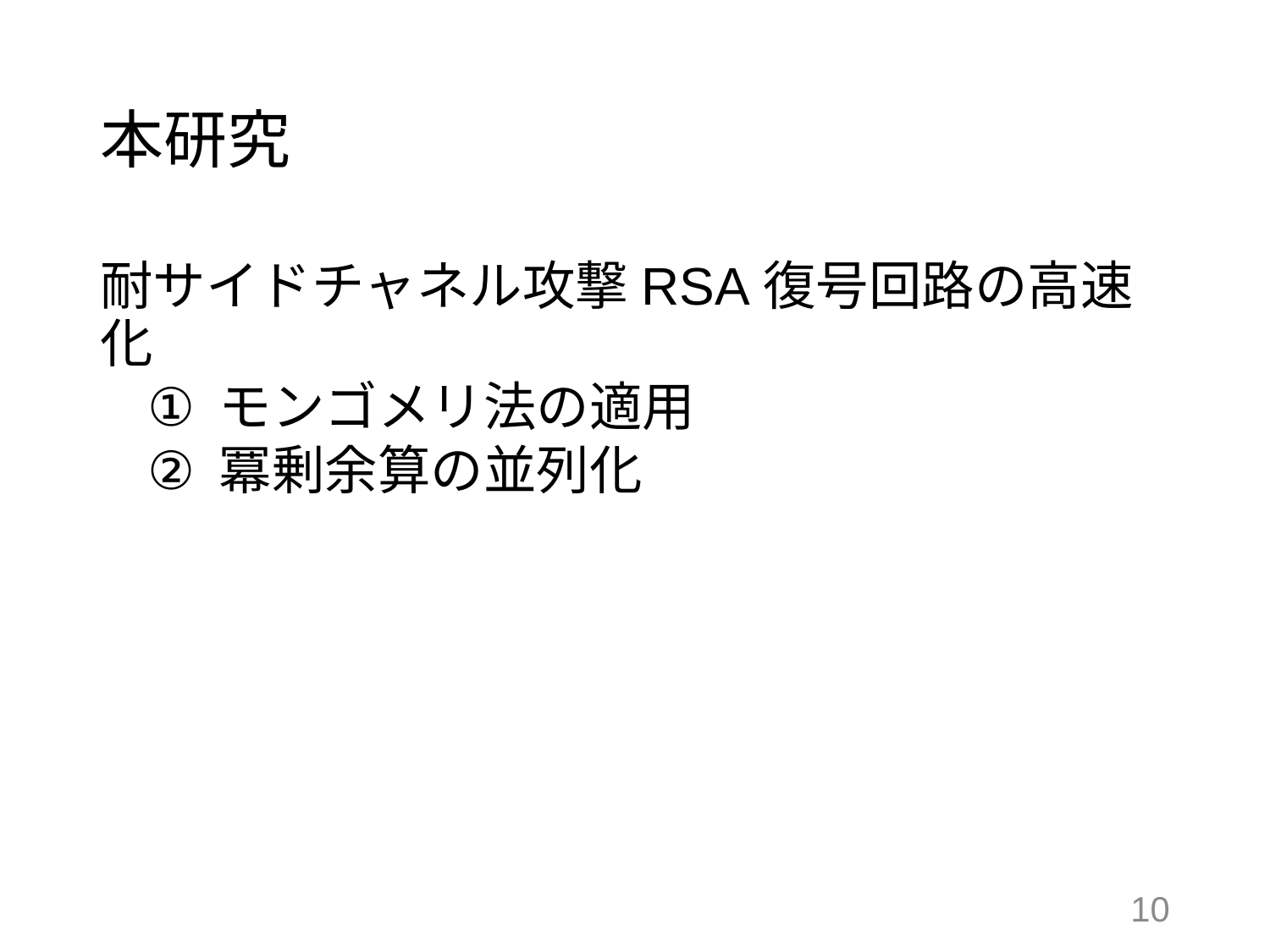

# 本研究
耐サイドチャネル攻撃RSA復号回路の高速化
モンゴメリ法の適用
冪剰余算の並列化

10